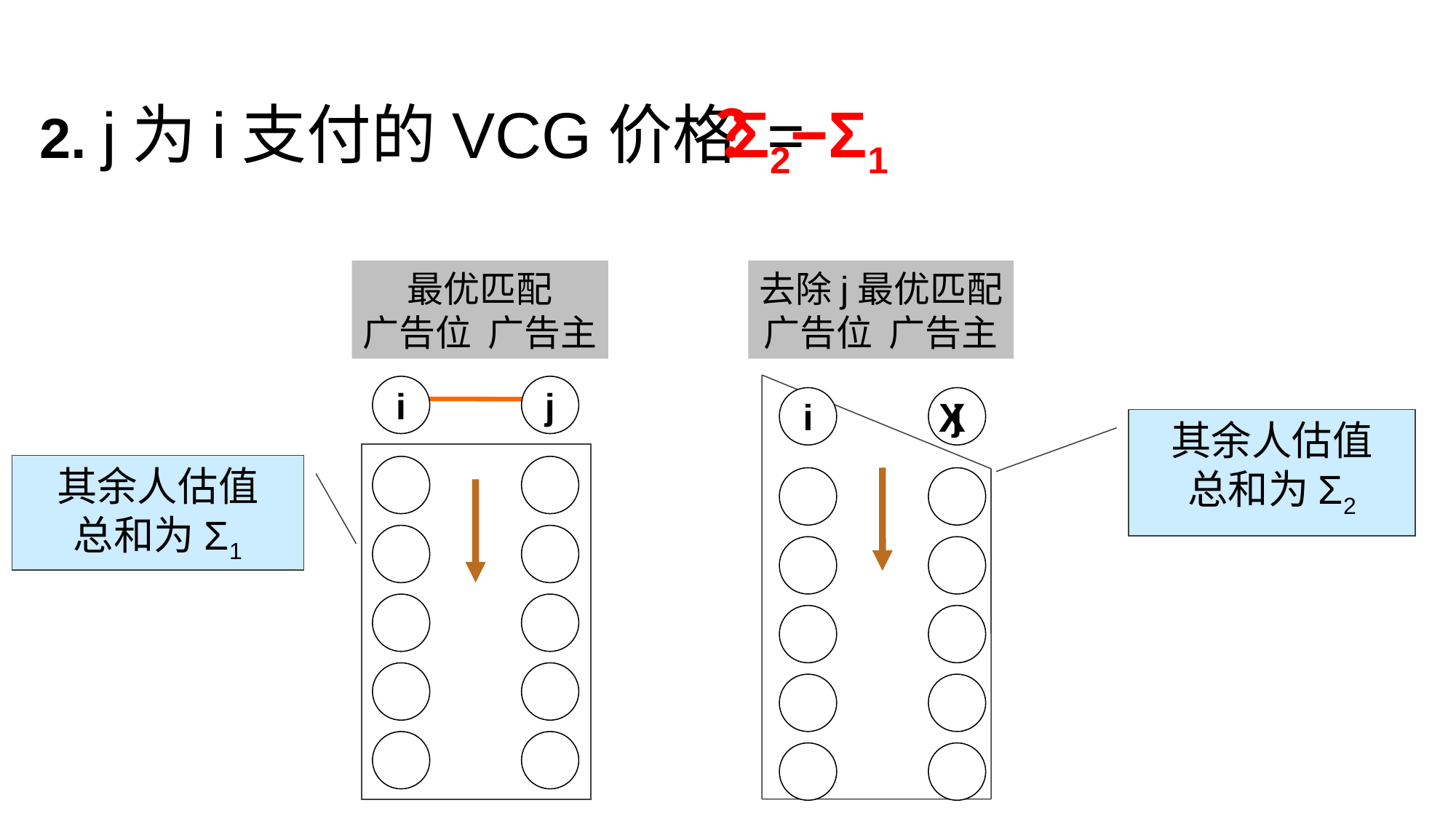

Σ2−Σ1
？
2. j为i支付的VCG价格 =
最优匹配
广告位  广告主
去除j最优匹配
广告位  广告主

其余人估值
总和为Σ2

i
j
X
i
j

其余人估值
总和为Σ1